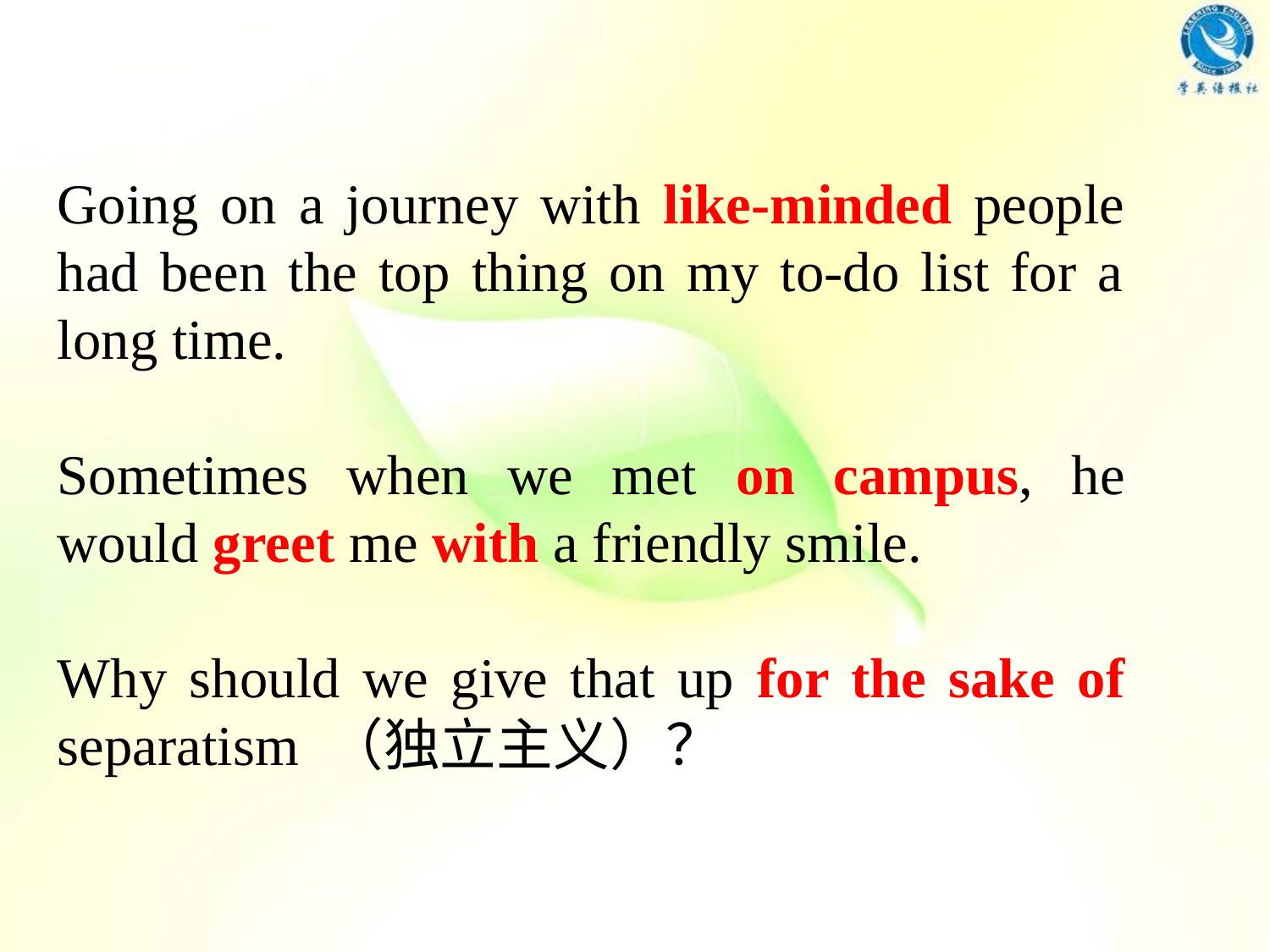

Going on a journey with like-minded people had been the top thing on my to-do list for a long time.

Sometimes when we met on campus, he would greet me with a friendly smile.

Why should we give that up for the sake of separatism （独立主义）？